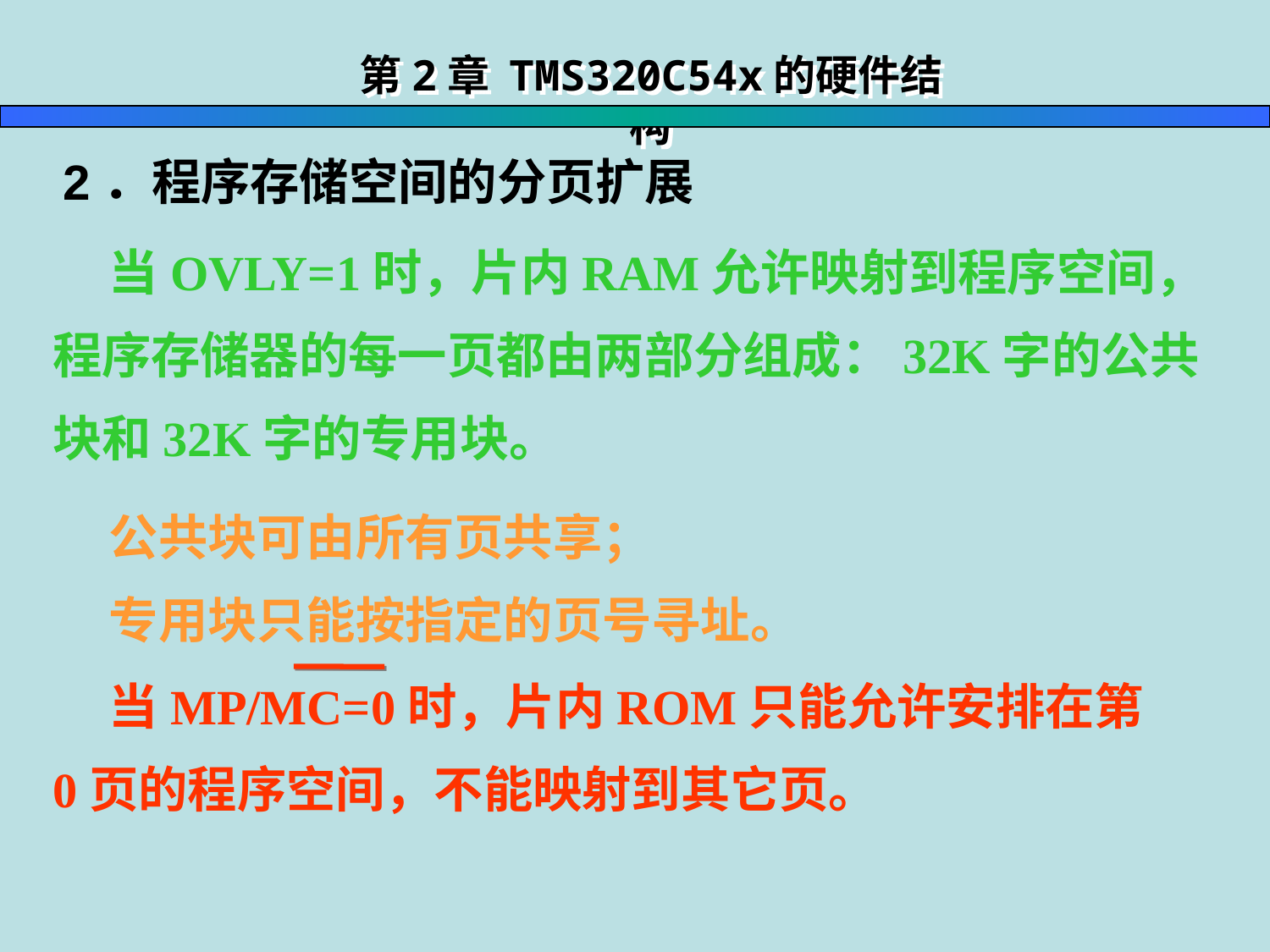

第2章 TMS320C54x的硬件结构

2．程序存储空间的分页扩展
    当OVLY=1时，片内RAM允许映射到程序空间，程序存储器的每一页都由两部分组成：32K字的公共块和32K字的专用块。

    公共块可由所有页共享；
    专用块只能按指定的页号寻址。
    当MP/MC=0时，片内ROM只能允许安排在第0页的程序空间，不能映射到其它页。

88